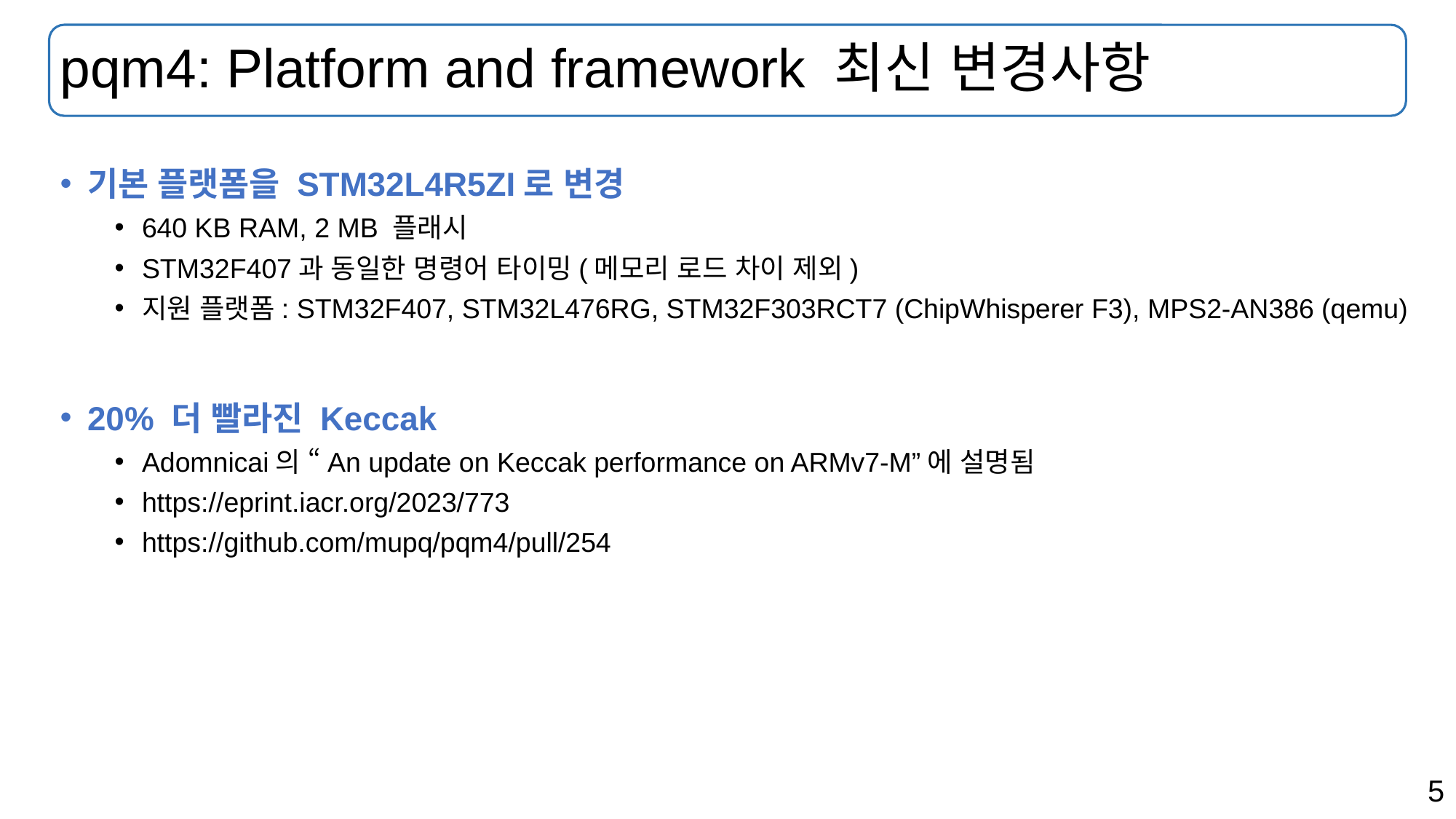

# pqm4: Platform and framework 최신 변경사항
기본 플랫폼을 STM32L4R5ZI로 변경
640 KB RAM, 2 MB 플래시
STM32F407과 동일한 명령어 타이밍(메모리 로드 차이 제외)
지원 플랫폼: STM32F407, STM32L476RG, STM32F303RCT7 (ChipWhisperer F3), MPS2-AN386 (qemu)

20% 더 빨라진 Keccak
Adomnicai의 “An update on Keccak performance on ARMv7-M”에 설명됨
https://eprint.iacr.org/2023/773
https://github.com/mupq/pqm4/pull/254